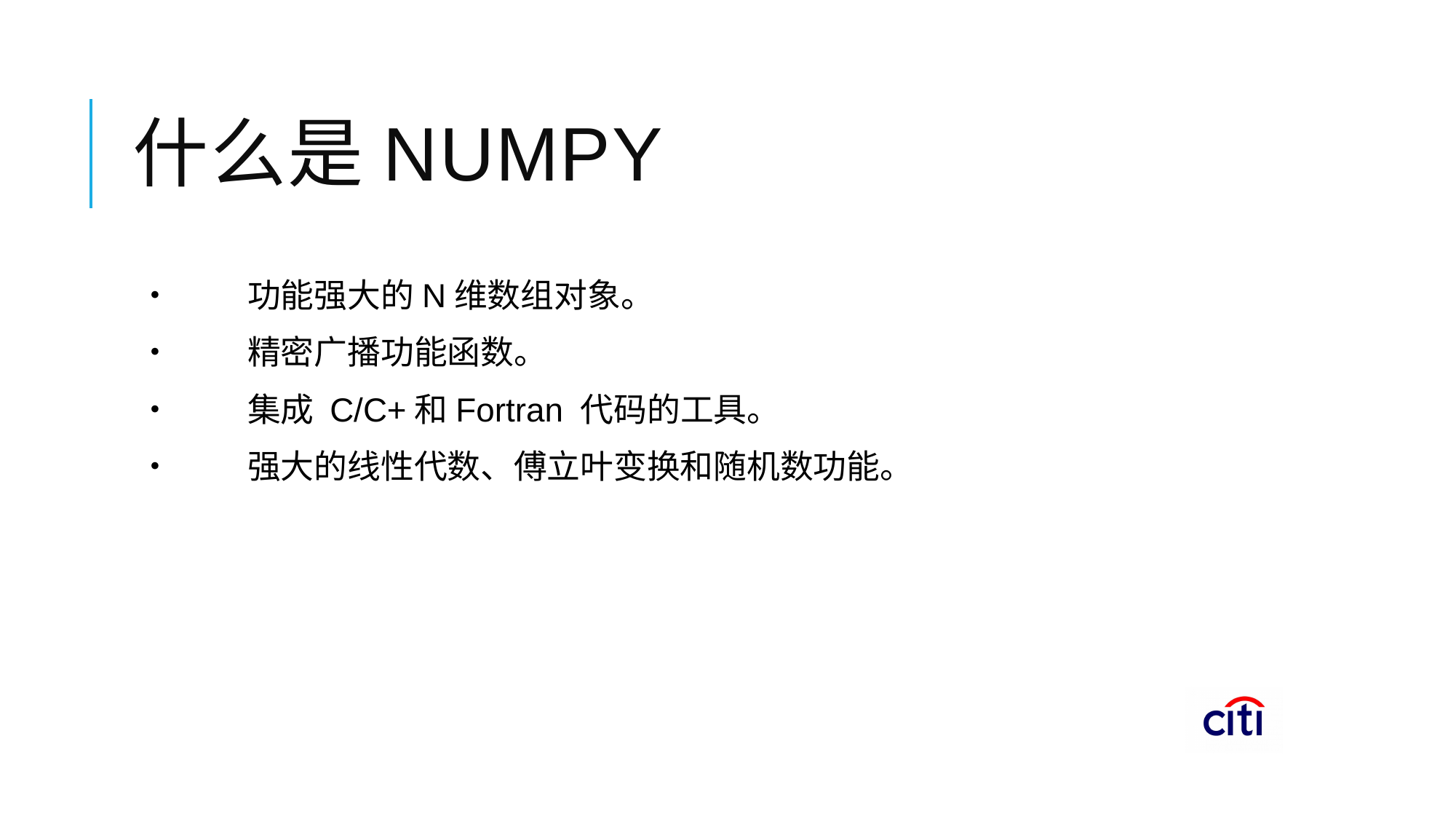

# 什么是numpy
•	功能强大的N维数组对象。
•	精密广播功能函数。
•	集成 C/C+和Fortran 代码的工具。
•	强大的线性代数、傅立叶变换和随机数功能。